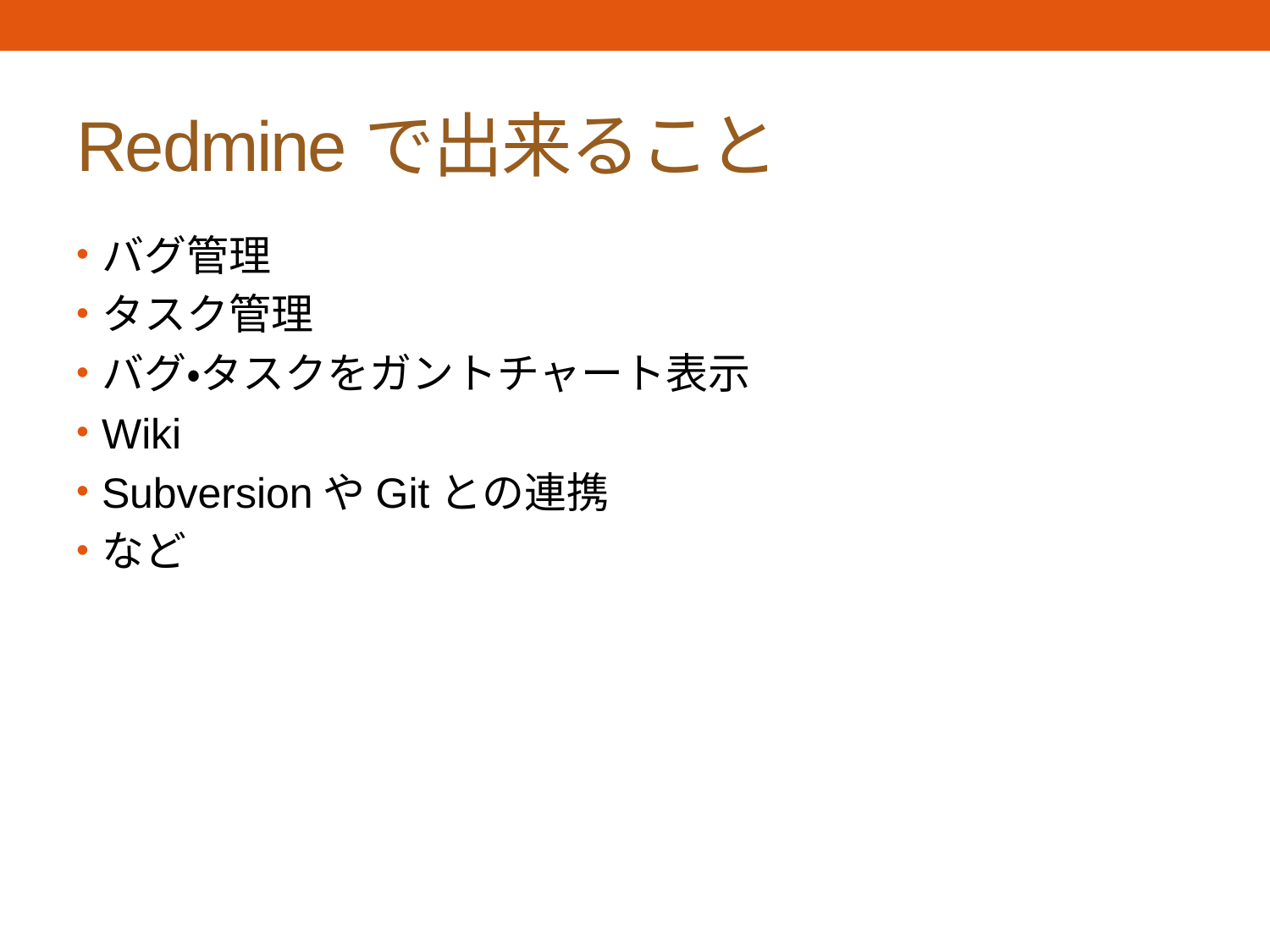

# Redmineで出来ること
バグ管理
タスク管理
バグ・タスクをガントチャート表示
Wiki
SubversionやGitとの連携
など